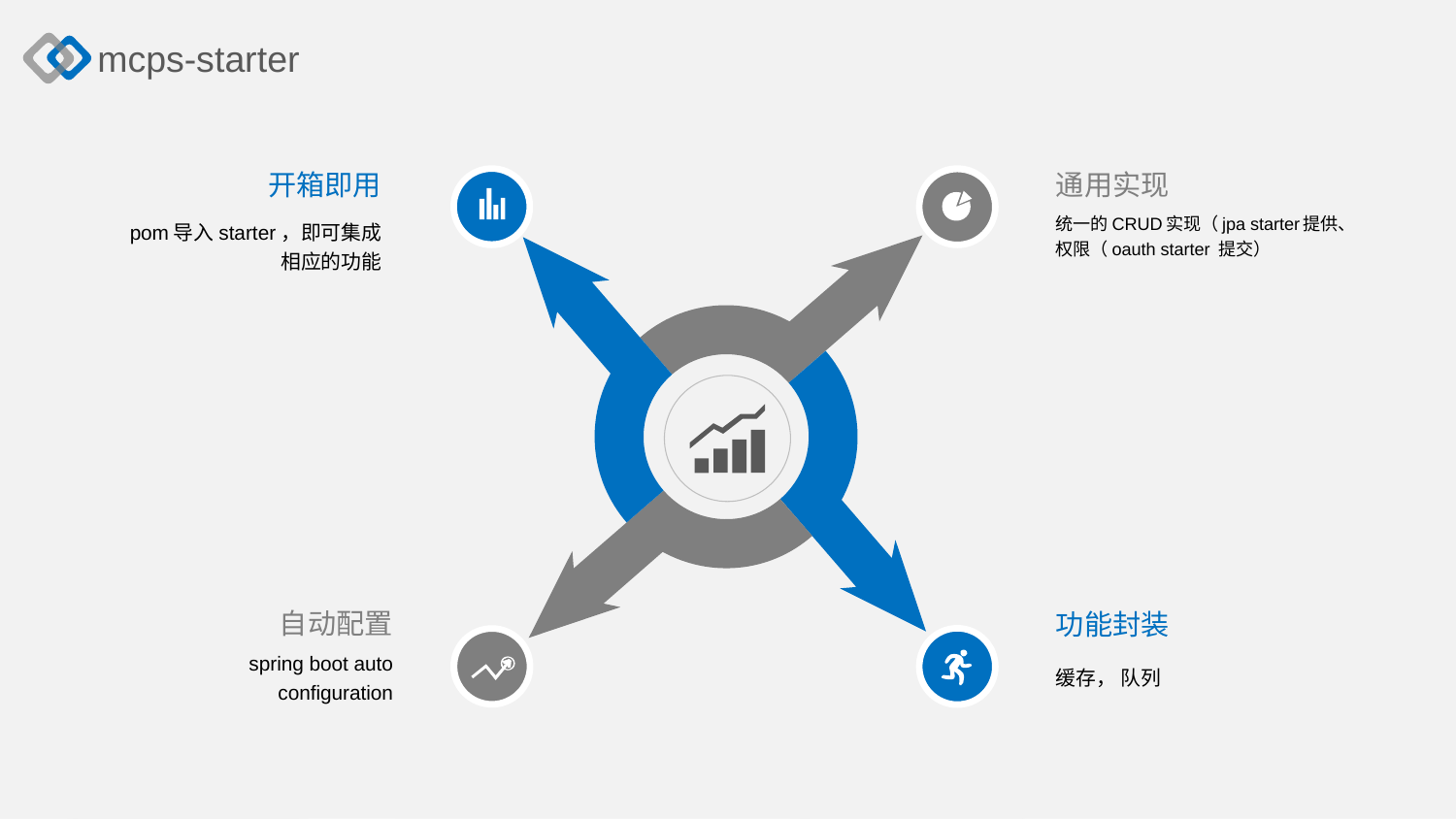

mcps-starter

开箱即用
pom导入starter，即可集成相应的功能

通用实现
统一的CRUD实现（jpa starter提供、权限（oauth starter 提交）
自动配置
spring boot auto configuration
功能封装
缓存， 队列